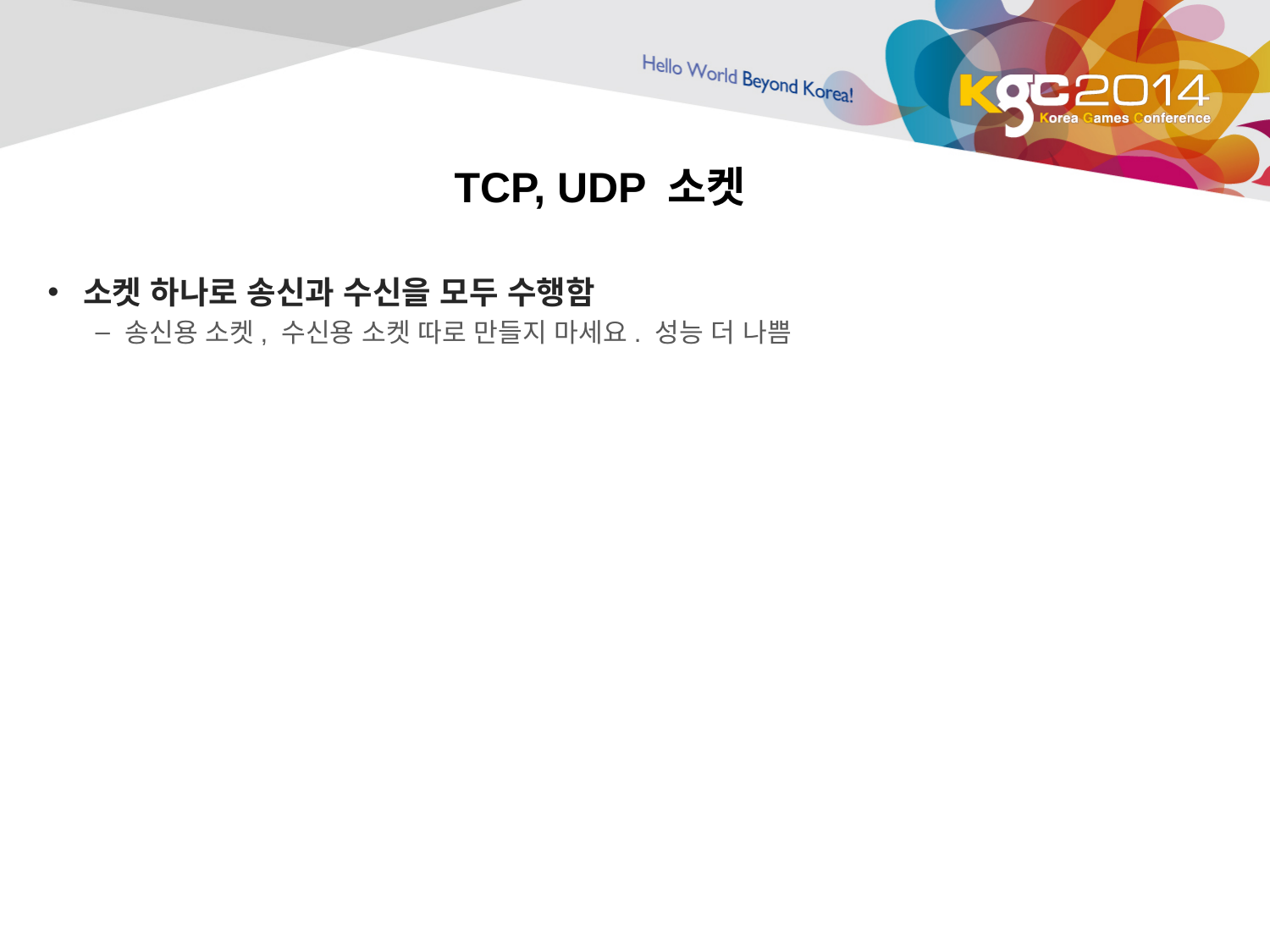

# TCP, UDP 소켓
소켓 하나로 송신과 수신을 모두 수행함
송신용 소켓, 수신용 소켓 따로 만들지 마세요. 성능 더 나쁨